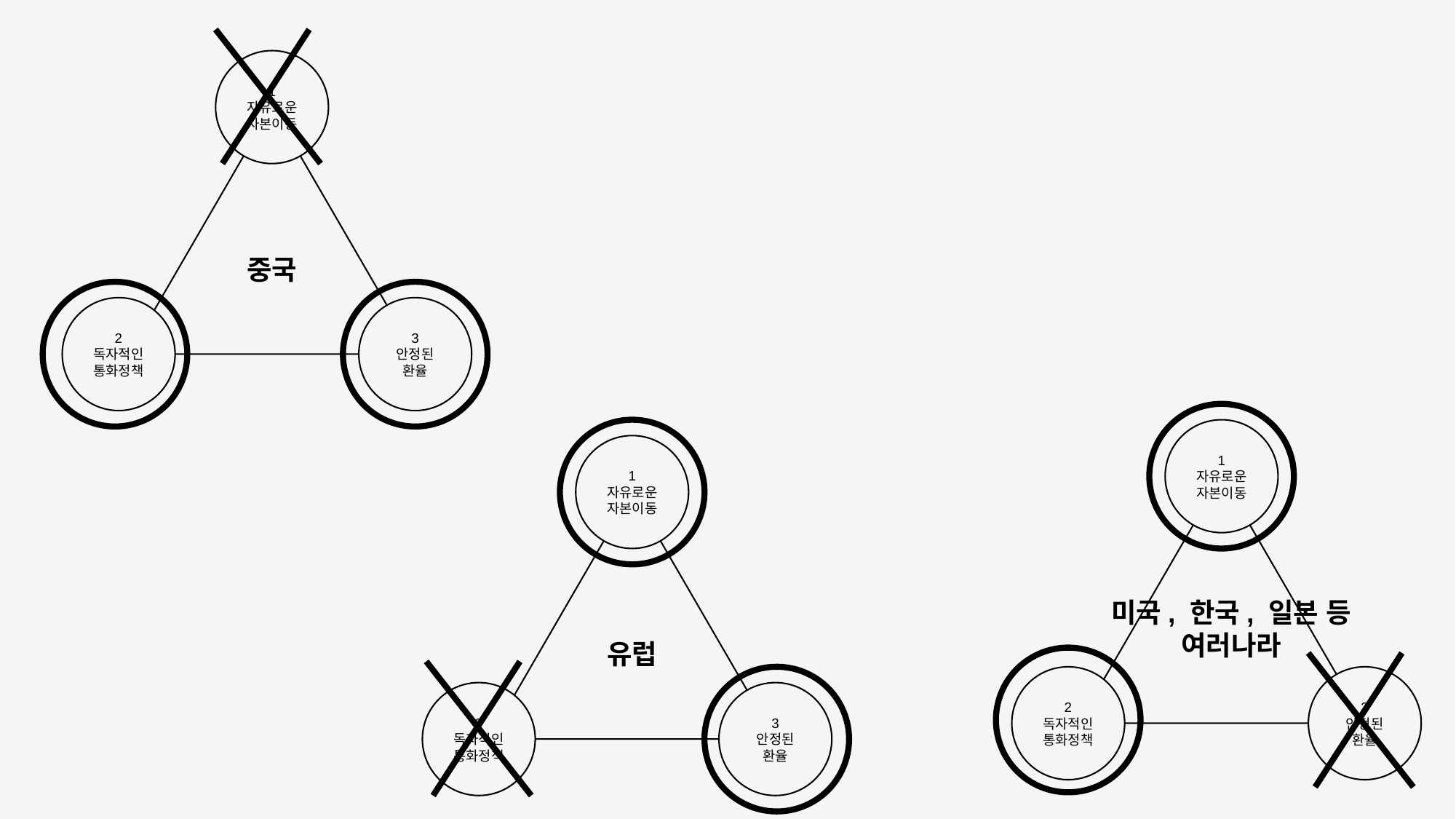

1
자유로운 자본이동

2
독자적인
통화정책
3
안정된
환율
중국

1
자유로운 자본이동

2
독자적인
통화정책
3
안정된
환율
유럽

1
자유로운 자본이동

2
독자적인
통화정책
3
안정된
환율
미국, 한국, 일본 등
여러나라